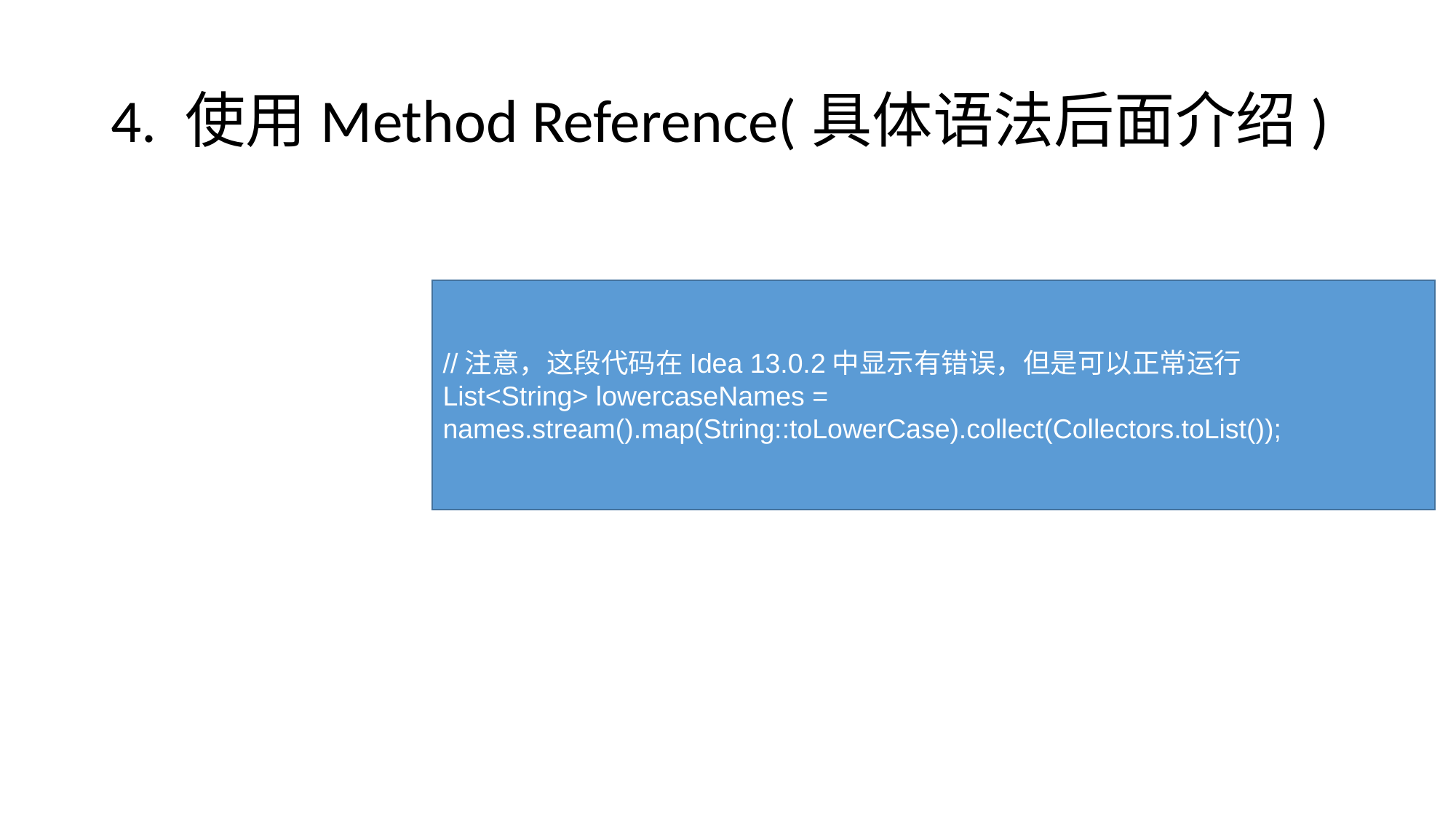

# 4. 使用Method Reference(具体语法后面介绍)

//注意，这段代码在Idea 13.0.2中显示有错误，但是可以正常运行
List<String> lowercaseNames = names.stream().map(String::toLowerCase).collect(Collectors.toList());